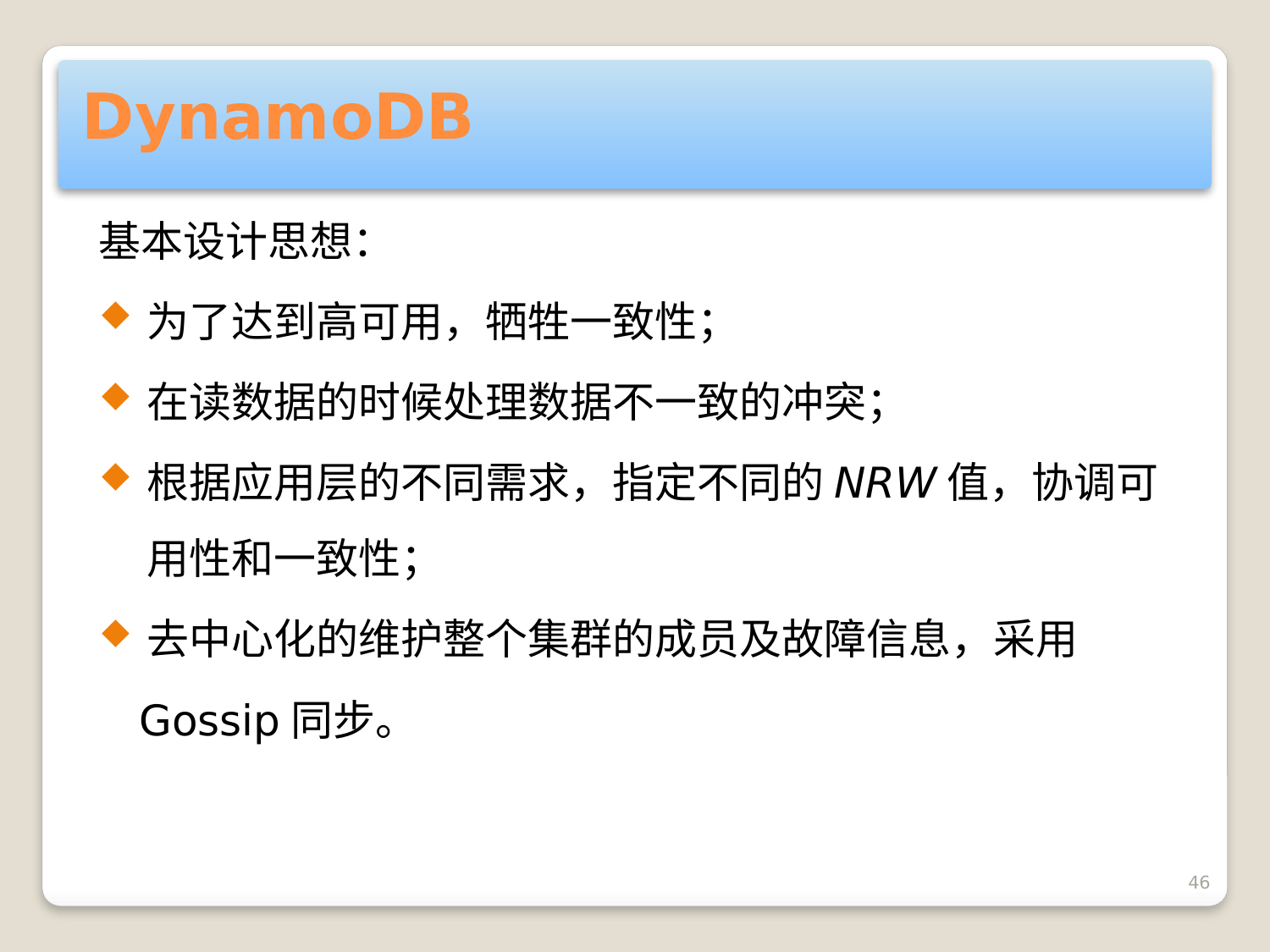

# DynamoDB
基本设计思想：
为了达到高可用，牺牲一致性；
在读数据的时候处理数据不一致的冲突；
根据应用层的不同需求，指定不同的NRW值，协调可用性和一致性；
去中心化的维护整个集群的成员及故障信息，采用
   Gossip同步。
46